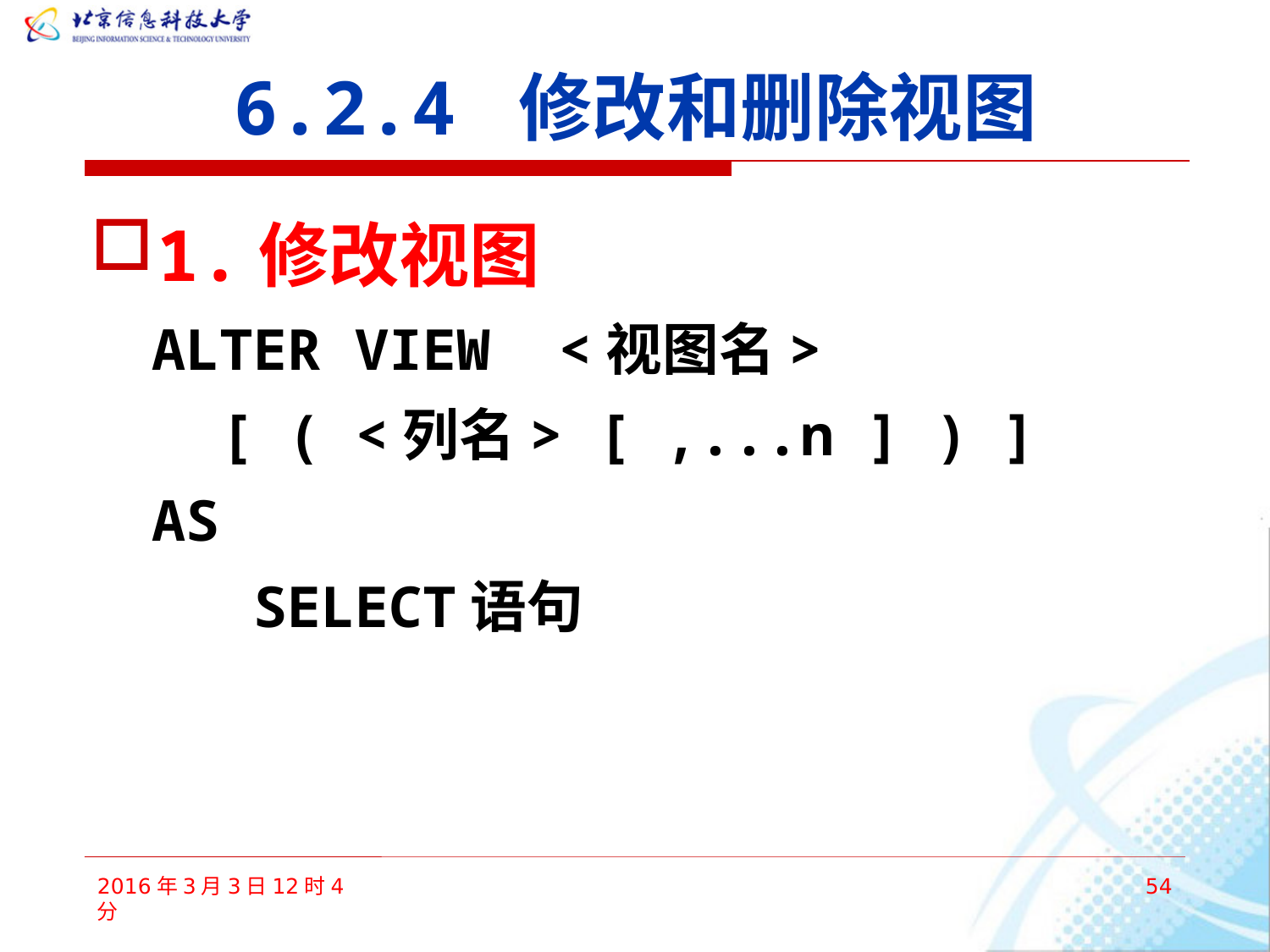

# 6.2.4 修改和删除视图
1.修改视图
ALTER VIEW  <视图名>
  [ ( <列名> [ ,...n ] ) ]
AS
   SELECT语句
2016年3月3日12时4分
54